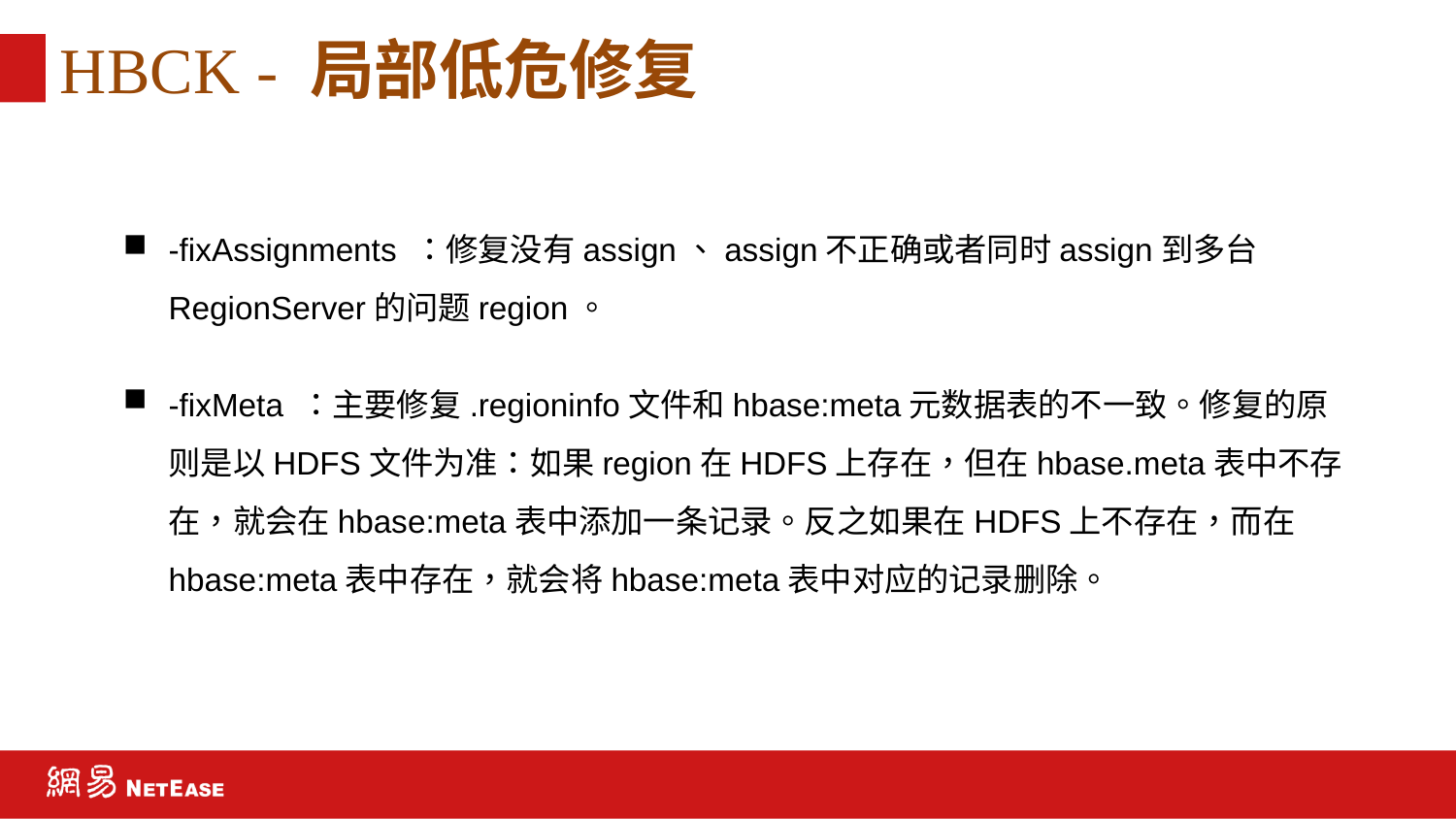

# HBCK - 局部低危修复
-fixAssignments ：修复没有assign、assign不正确或者同时assign到多台RegionServer的问题region。

-fixMeta ：主要修复.regioninfo文件和hbase:meta元数据表的不一致。修复的原则是以HDFS文件为准：如果region在HDFS上存在，但在hbase.meta表中不存在，就会在hbase:meta表中添加一条记录。反之如果在HDFS上不存在，而在hbase:meta表中存在，就会将hbase:meta表中对应的记录删除。